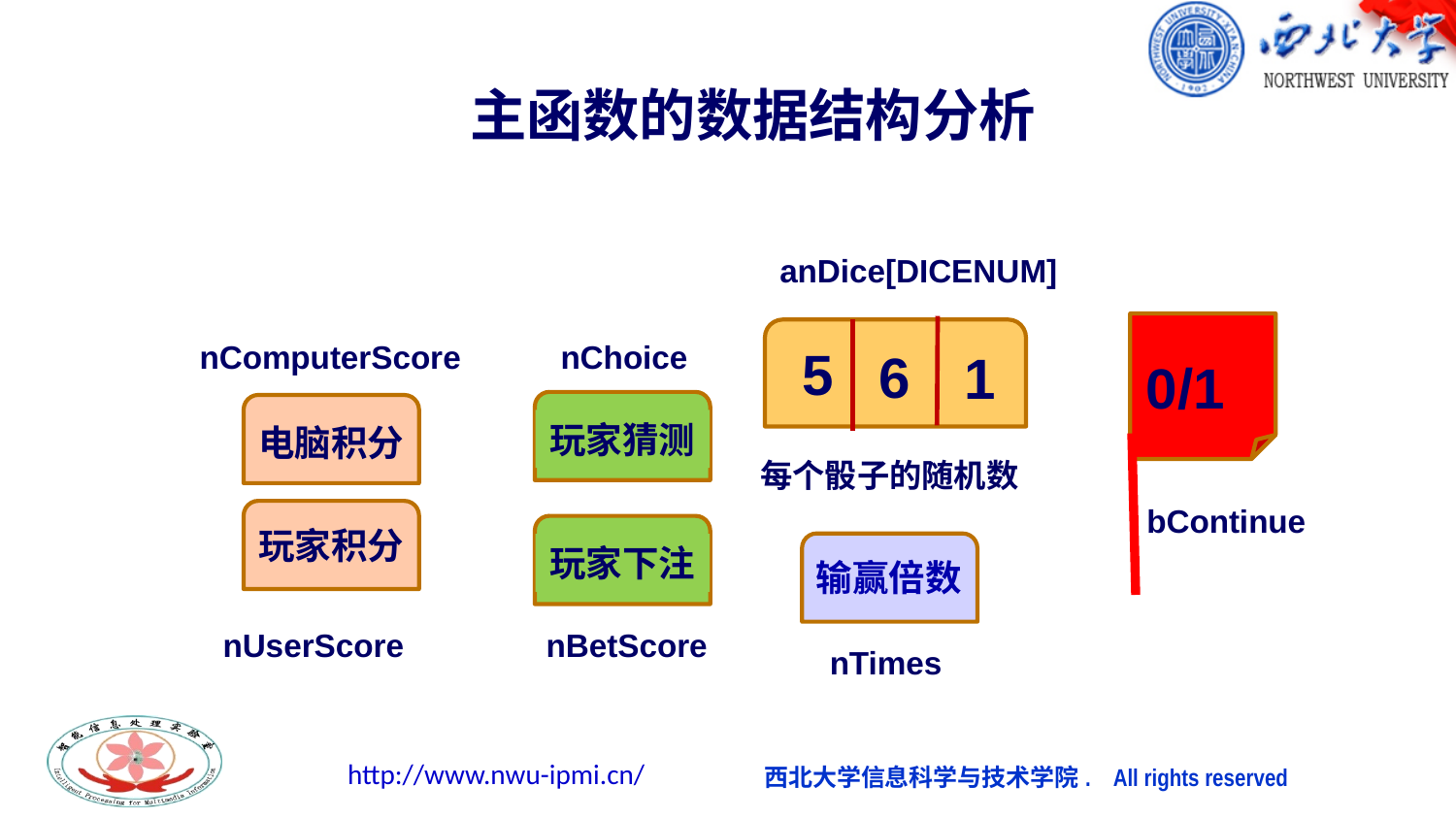

主函数的数据结构分析
anDice[DICENUM]

5
6
1
nComputerScore
nChoice
0/1

玩家猜测

电脑积分
每个骰子的随机数
bContinue

玩家积分

玩家下注

输赢倍数
nUserScore
nBetScore
nTimes